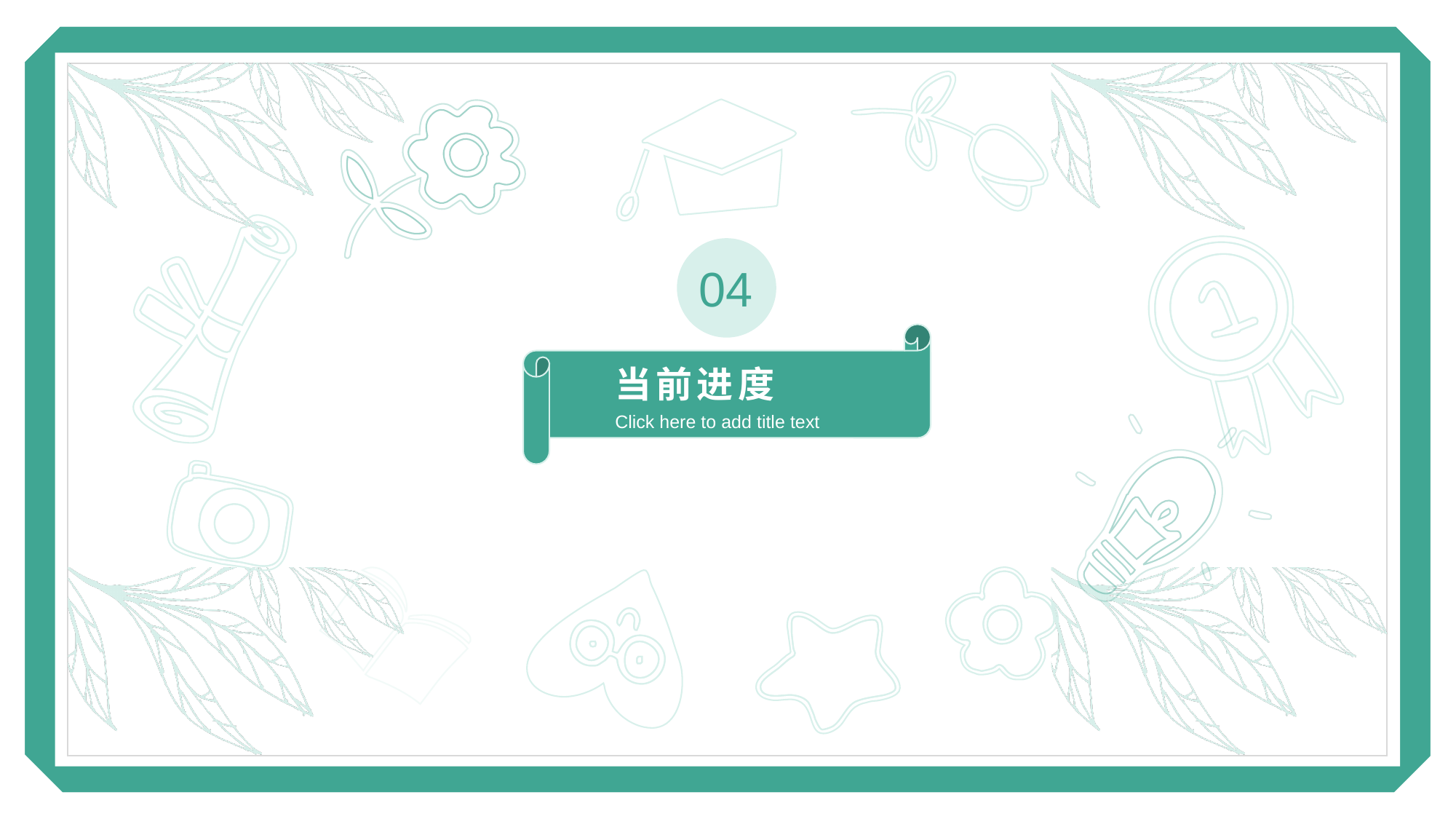

04

当前进度
Click here to add title text